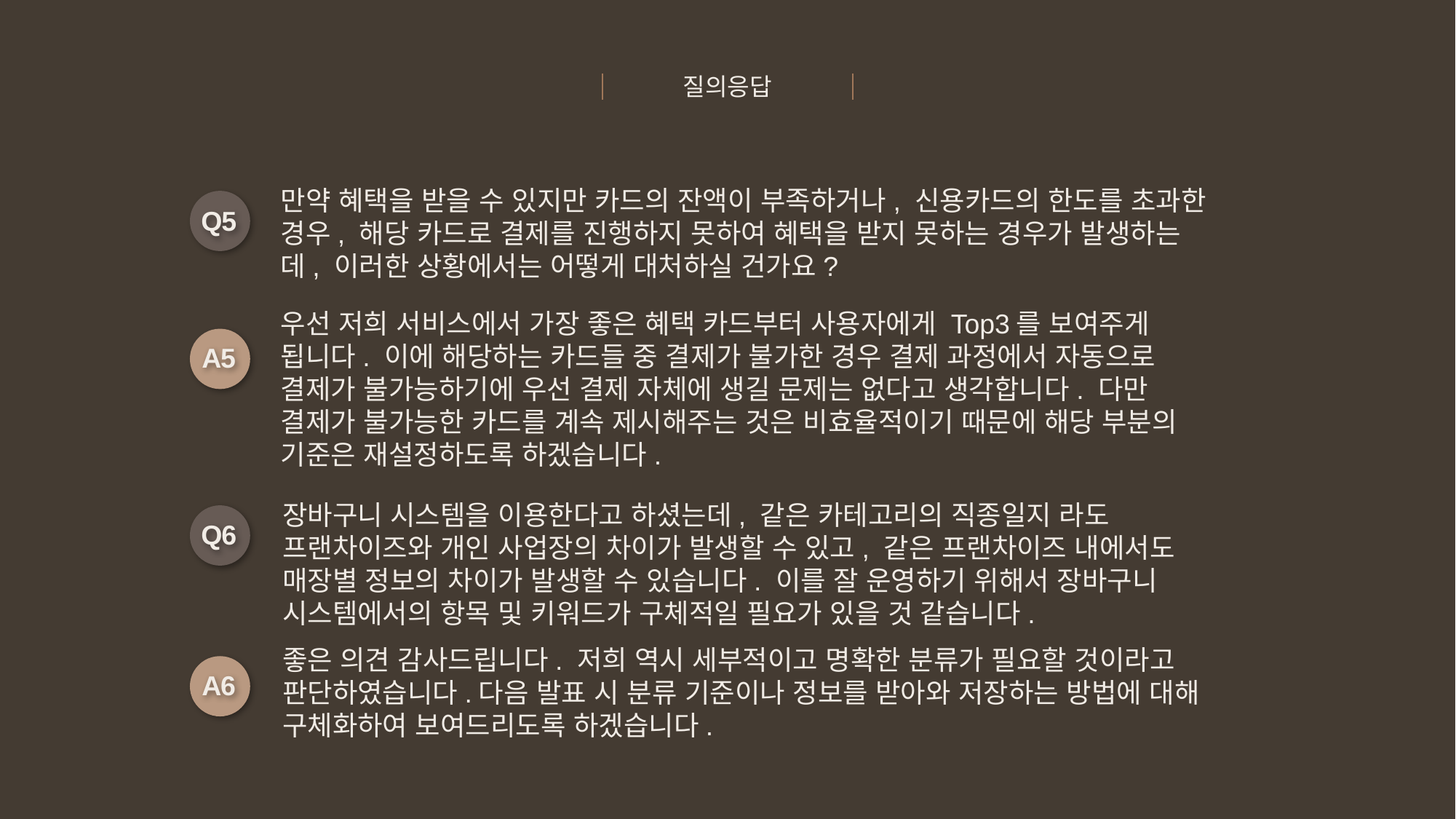

질의응답
만약 혜택을 받을 수 있지만 카드의 잔액이 부족하거나, 신용카드의 한도를 초과한 경우, 해당 카드로 결제를 진행하지 못하여 혜택을 받지 못하는 경우가 발생하는데, 이러한 상황에서는 어떻게 대처하실 건가요?

Q5
우선 저희 서비스에서 가장 좋은 혜택 카드부터 사용자에게 Top3를 보여주게 됩니다. 이에 해당하는 카드들 중 결제가 불가한 경우 결제 과정에서 자동으로 결제가 불가능하기에 우선 결제 자체에 생길 문제는 없다고 생각합니다. 다만 결제가 불가능한 카드를 계속 제시해주는 것은 비효율적이기 때문에 해당 부분의 기준은 재설정하도록 하겠습니다.

A5
장바구니 시스템을 이용한다고 하셨는데, 같은 카테고리의 직종일지 라도 프랜차이즈와 개인 사업장의 차이가 발생할 수 있고, 같은 프랜차이즈 내에서도 매장별 정보의 차이가 발생할 수 있습니다. 이를 잘 운영하기 위해서 장바구니 시스템에서의 항목 및 키워드가 구체적일 필요가 있을 것 같습니다.

Q6
좋은 의견 감사드립니다. 저희 역시 세부적이고 명확한 분류가 필요할 것이라고 판단하였습니다.다음 발표 시 분류 기준이나 정보를 받아와 저장하는 방법에 대해 구체화하여 보여드리도록 하겠습니다.

A6